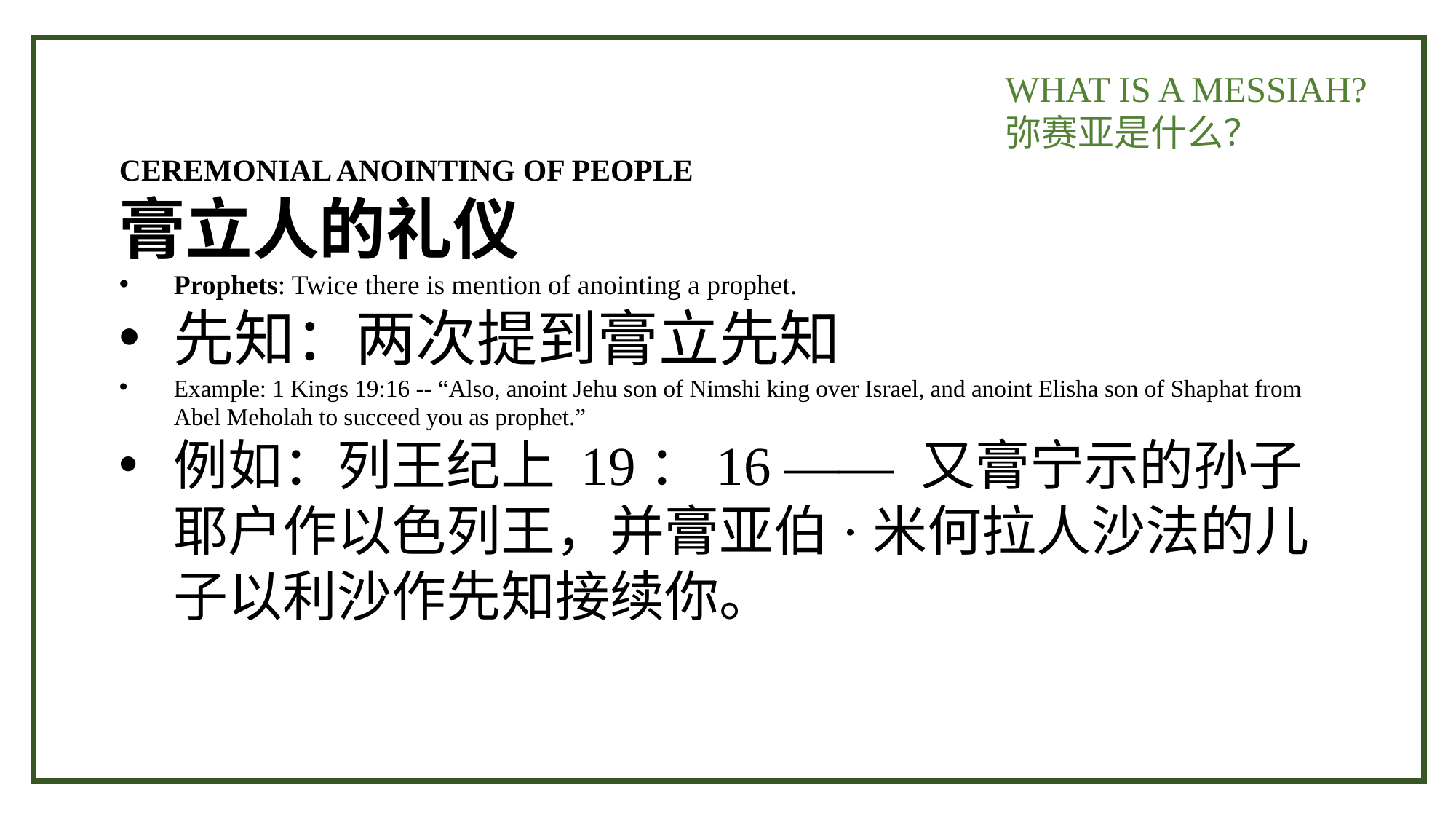

WHAT IS A MESSIAH?
弥赛亚是什么？
CEREMONIAL ANOINTING OF PEOPLE
膏立人的礼仪
Prophets: Twice there is mention of anointing a prophet.
先知：两次提到膏立先知
Example: 1 Kings 19:16 -- “Also, anoint Jehu son of Nimshi king over Israel, and anoint Elisha son of Shaphat from Abel Meholah to succeed you as prophet.”
例如：列王纪上 19：16 —— 又膏宁示的孙子耶户作以色列王，并膏亚伯·米何拉人沙法的儿子以利沙作先知接续你。